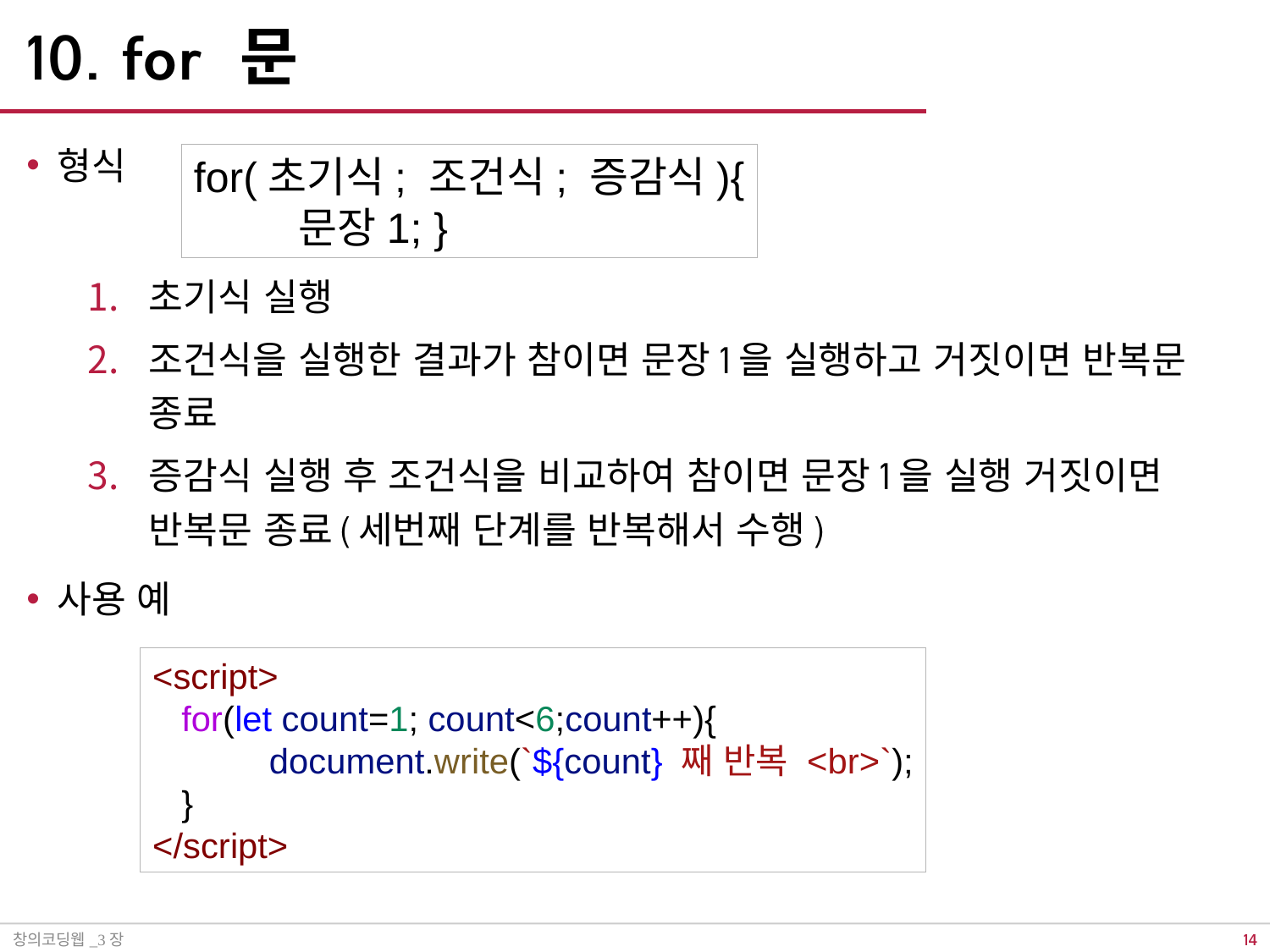

# 10. for 문
형식

초기식 실행
조건식을 실행한 결과가 참이면 문장1을 실행하고 거짓이면 반복문 종료
증감식 실행 후 조건식을 비교하여 참이면 문장1을 실행 거짓이면 반복문 종료(세번째 단계를 반복해서 수행)
사용 예
for(초기식; 조건식; 증감식){
        문장1; }
<script>
   for(let count=1; count<6;count++){
            document.write(`${count} 째 반복 <br>`);
   }
</script>
창의코딩웹_3장
14